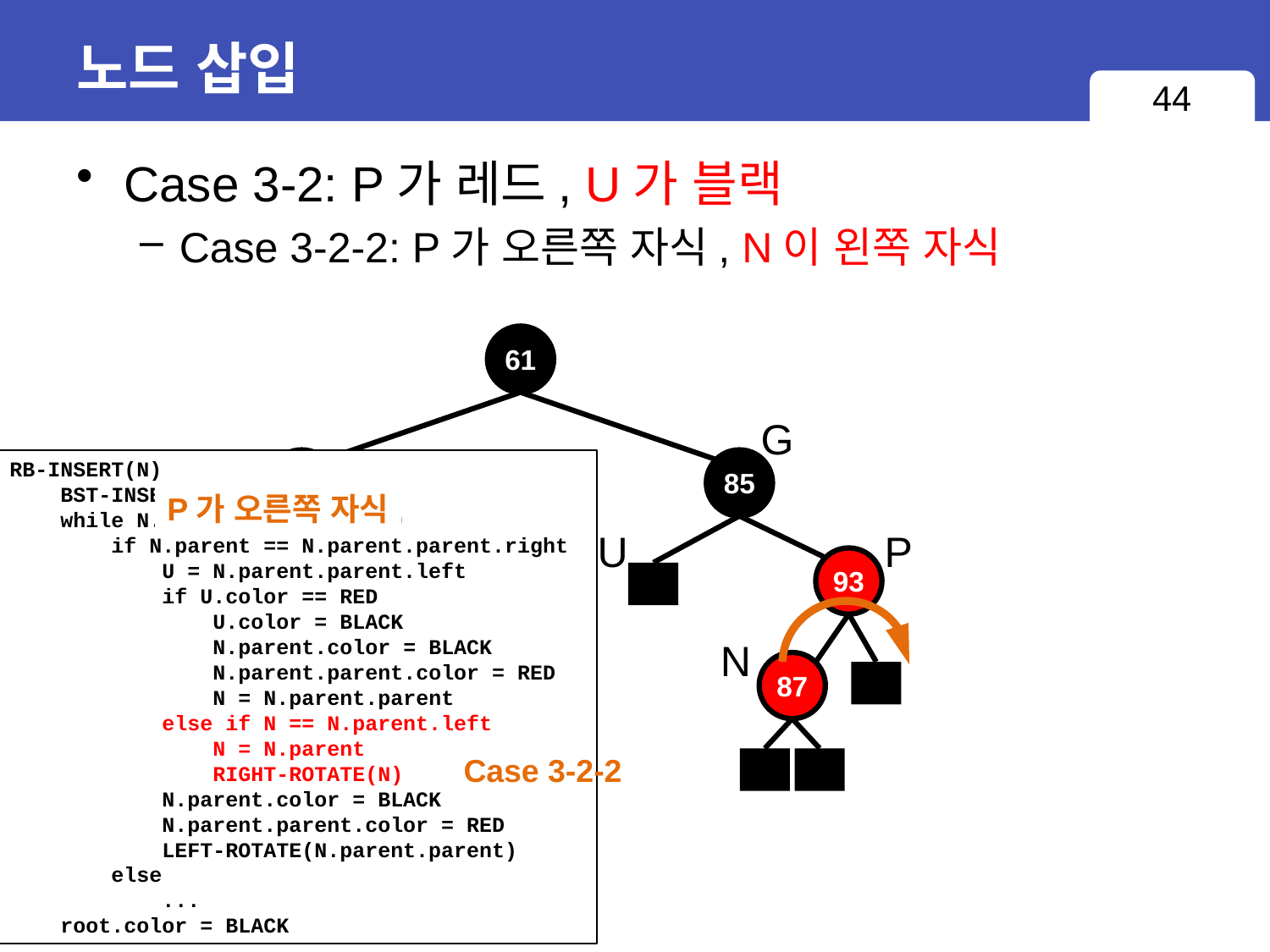

# 노드 삽입
44
Case 3-2: P가 레드, U가 블랙
Case 3-2-2: P가 오른쪽 자식, N이 왼쪽 자식
61
G
RB-INSERT(N)
    BST-INSERT(N)
    while N.parent.color == RED
        if N.parent == N.parent.parent.right
            U = N.parent.parent.left
            if U.color == RED
                U.color = BLACK
                N.parent.color = BLACK
                N.parent.parent.color = RED
                N = N.parent.parent
            else if N == N.parent.left
                N = N.parent
                RIGHT-ROTATE(N)
            N.parent.color = BLACK
            N.parent.parent.color = RED
            LEFT-ROTATE(N.parent.parent)
        else
            ...
    root.color = BLACK
52
85
P가 오른쪽 자식
U
P
93

N
87

Case 3-2-2